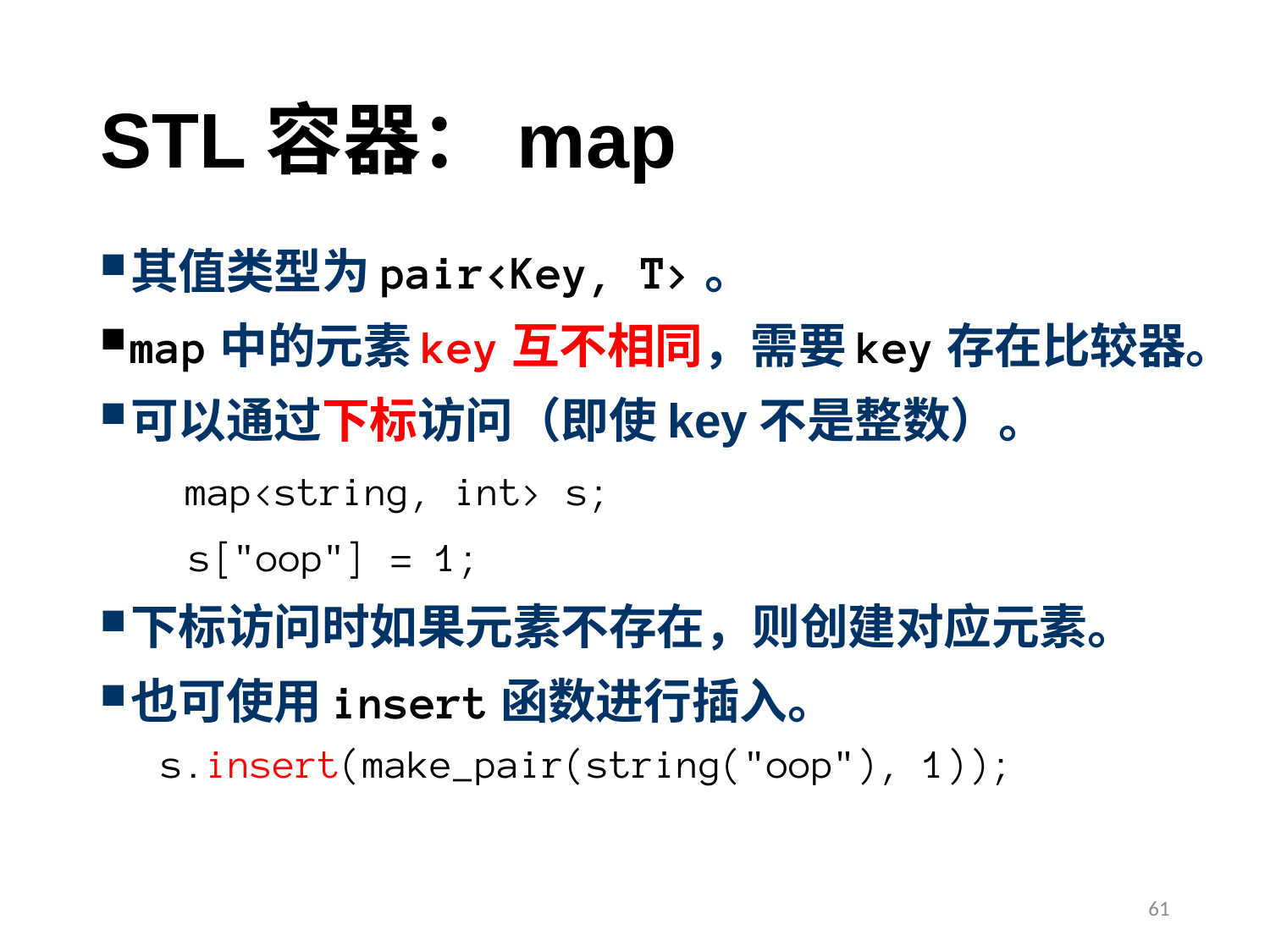

# STL容器：map
其值类型为pair<Key, T>。
map中的元素key互不相同，需要key存在比较器。
可以通过下标访问（即使key不是整数）。
    map<string, int> s;
    s["oop"] = 1;
下标访问时如果元素不存在，则创建对应元素。
也可使用insert函数进行插入。
s.insert(make_pair(string("oop"), 1));
61